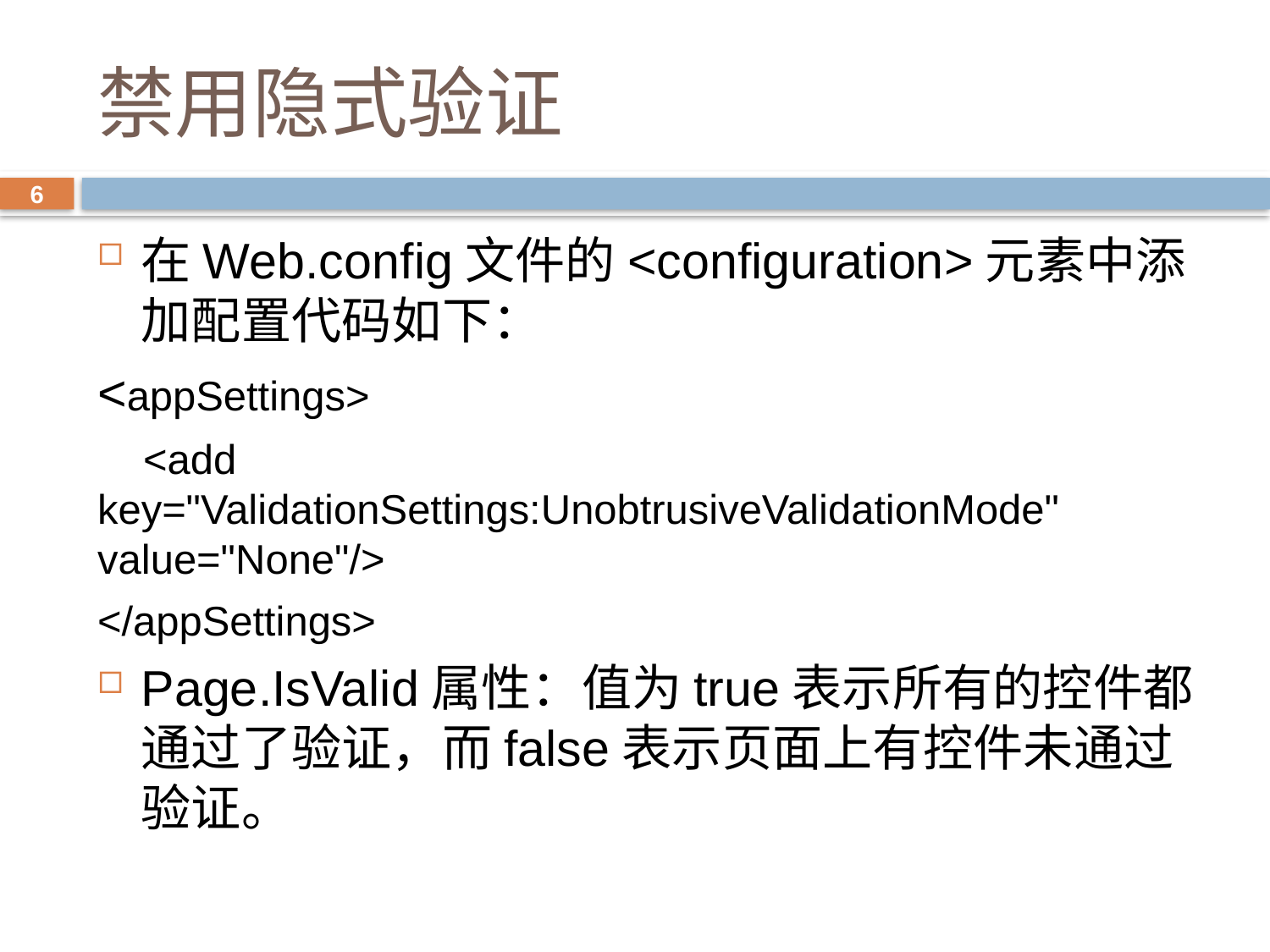

# 禁用隐式验证
6
在Web.config文件的<configuration>元素中添加配置代码如下：
<appSettings>
    <add key="ValidationSettings:UnobtrusiveValidationMode" value="None"/>
</appSettings>
Page.IsValid属性：值为true表示所有的控件都通过了验证，而false表示页面上有控件未通过验证。